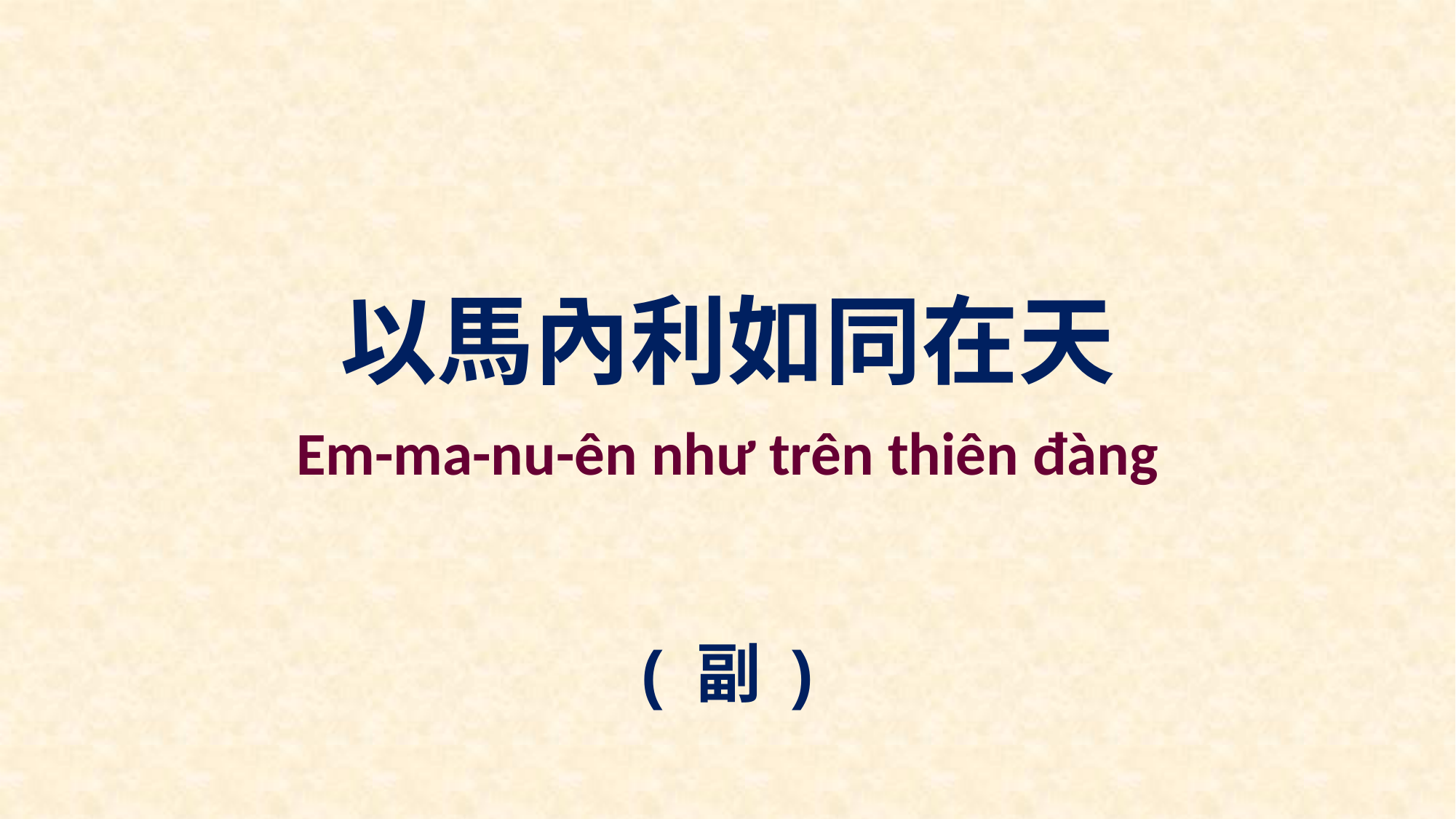

以馬內利如同在天
Em-ma-nu-ên như trên thiên đàng
( 副 )